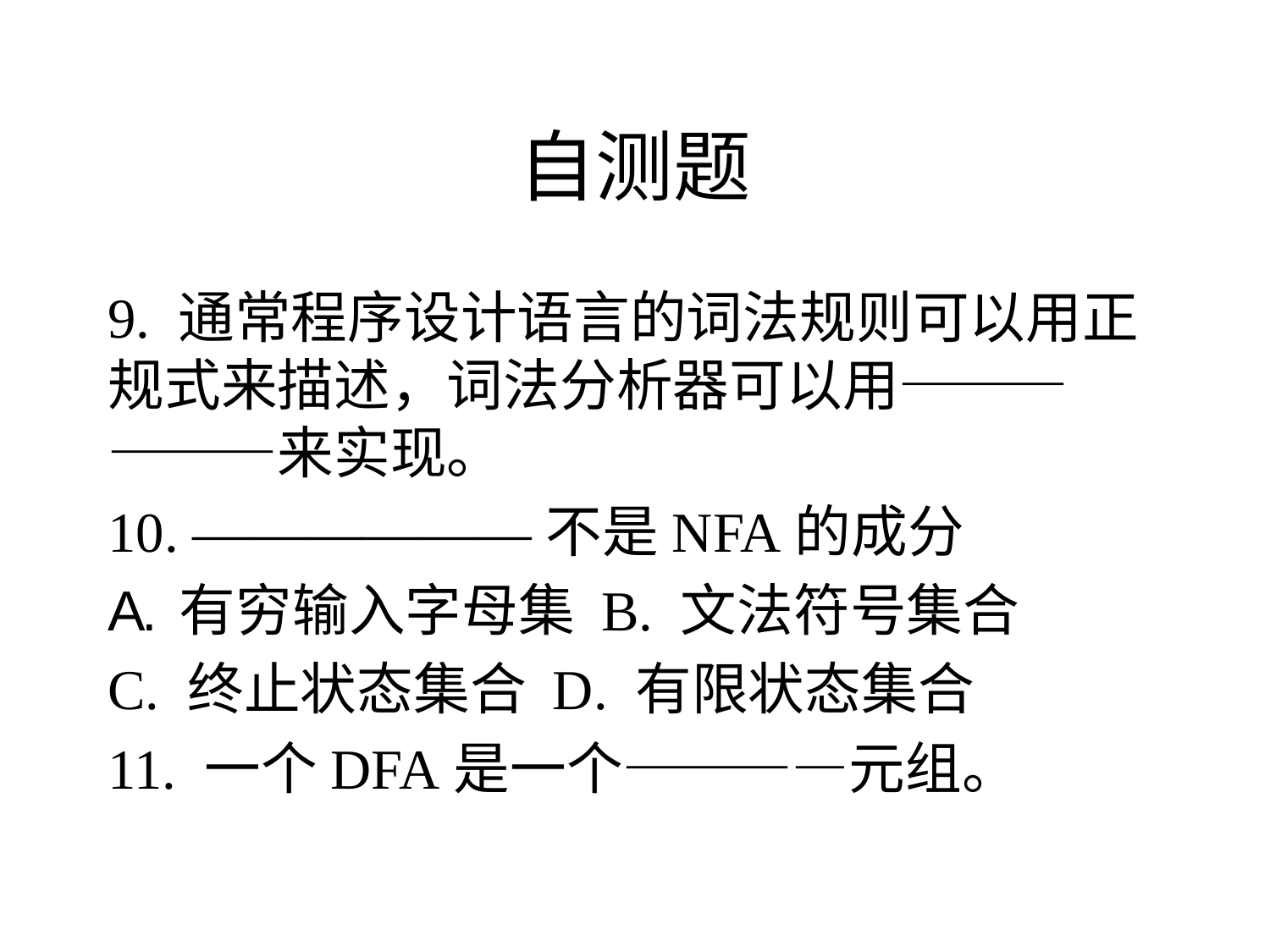

# 自测题
9. 通常程序设计语言的词法规则可以用正规式来描述，词法分析器可以用——————来实现。
10. ——————不是NFA的成分
有穷输入字母集 B. 文法符号集合
C. 终止状态集合 D. 有限状态集合
11. 一个DFA是一个————元组。